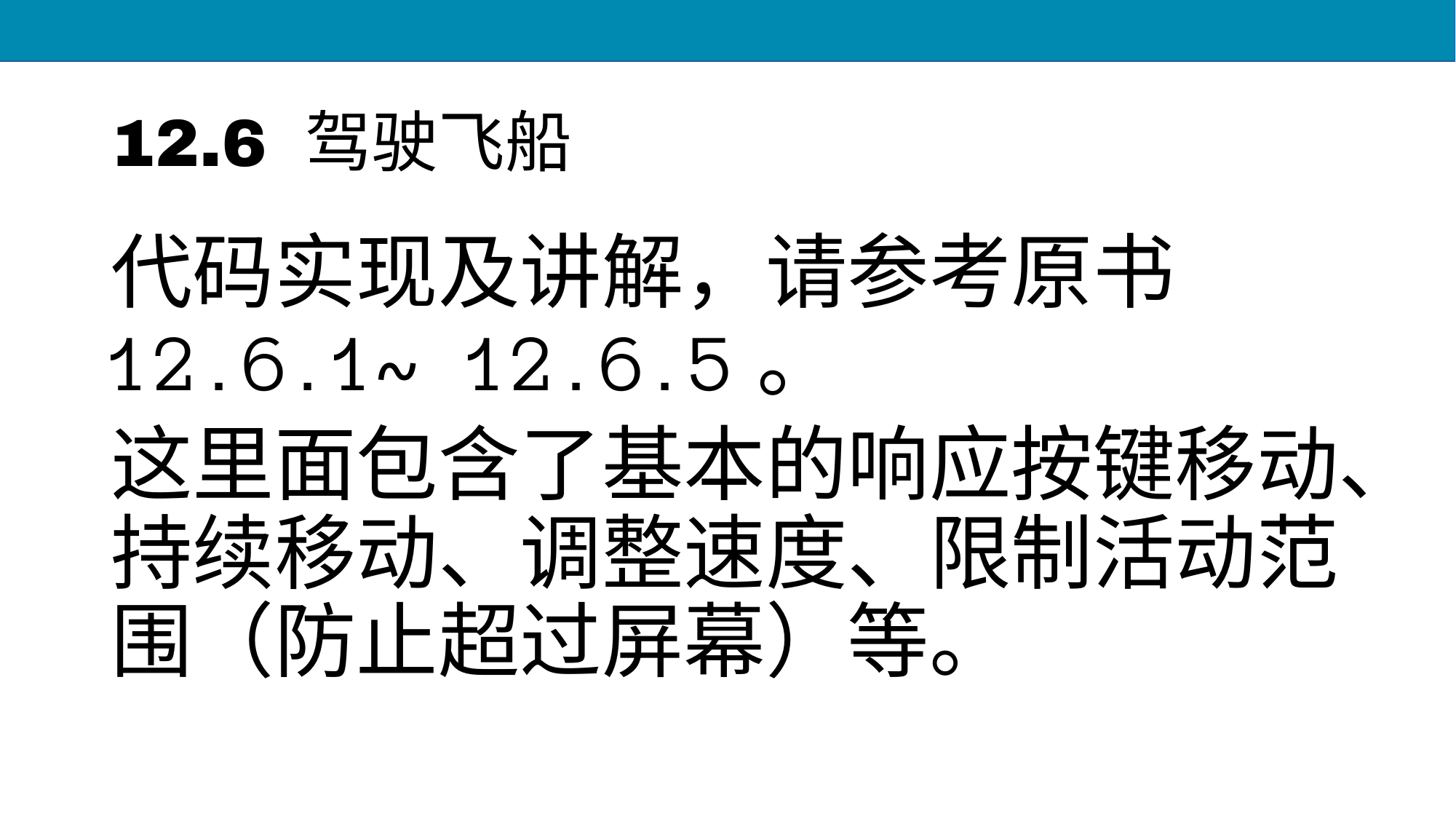

# 12.6 驾驶飞船
代码实现及讲解，请参考原书 12.6.1~ 12.6.5。
这里面包含了基本的响应按键移动、持续移动、调整速度、限制活动范围（防止超过屏幕）等。